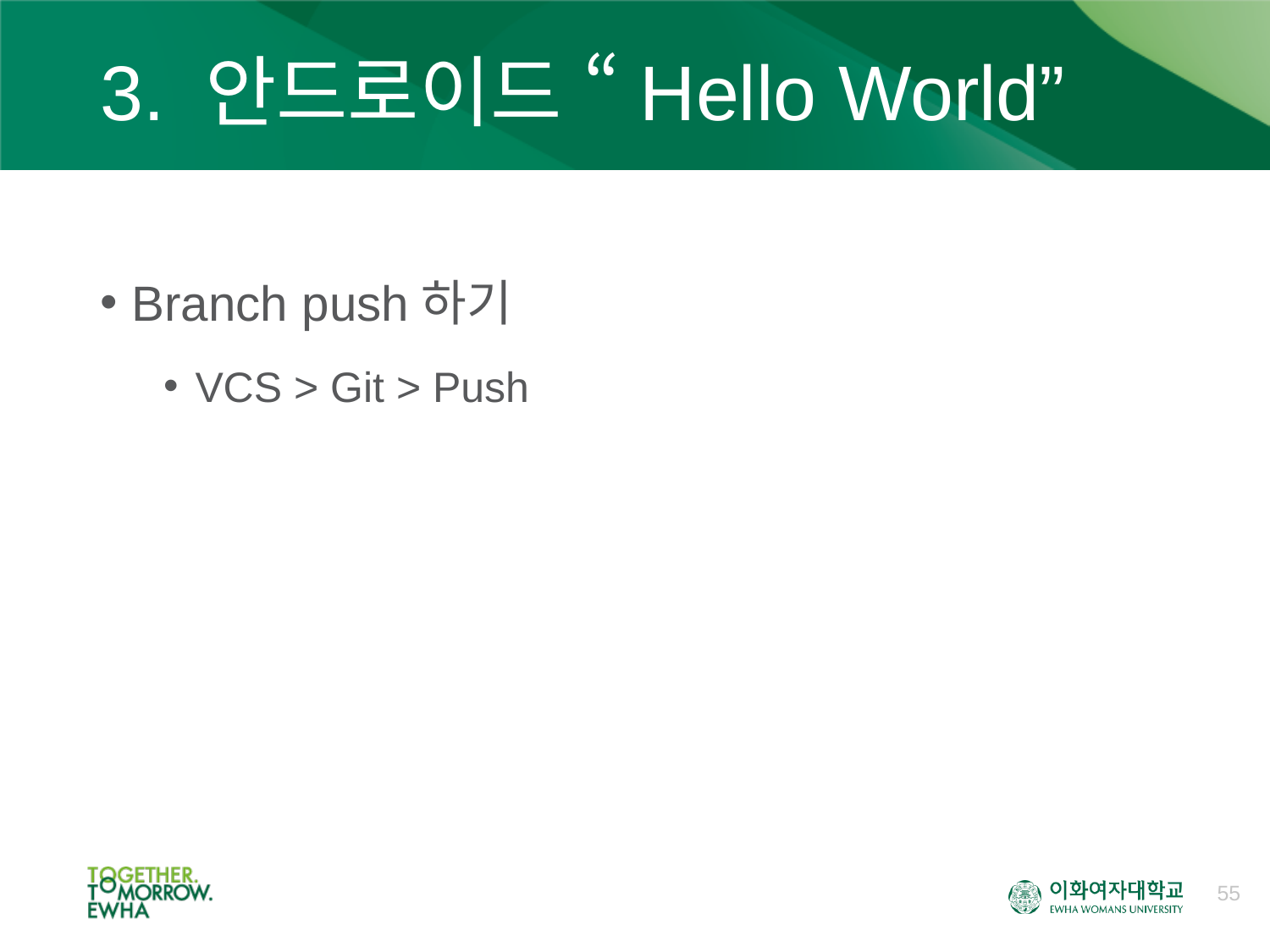

# 3. 안드로이드 “Hello World”
Branch push하기
VCS > Git > Push
55